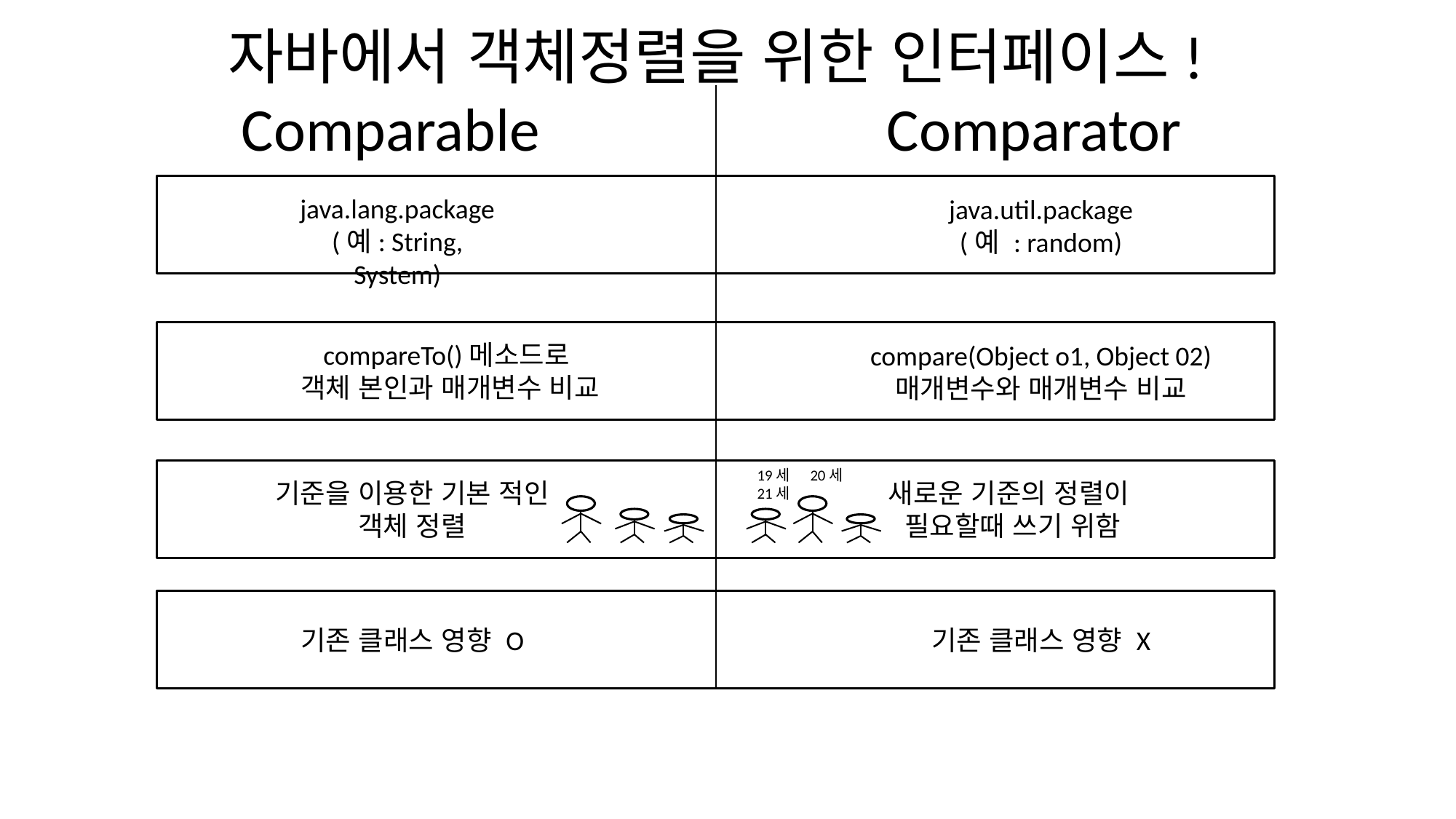

자바에서 객체정렬을 위한 인터페이스!
Comparable
Comparator

java.lang.package
(예: String, System)
java.util.package
(예 : random)

compareTo()메소드로
객체 본인과 매개변수 비교
compare(Object o1, Object 02)
매개변수와 매개변수 비교

19세    20세     21세

기준을 이용한 기본 적인 객체 정렬
새로운 기준의 정렬이
필요할때 쓰기 위함

기존 클래스 영향 X
기존 클래스 영향 O